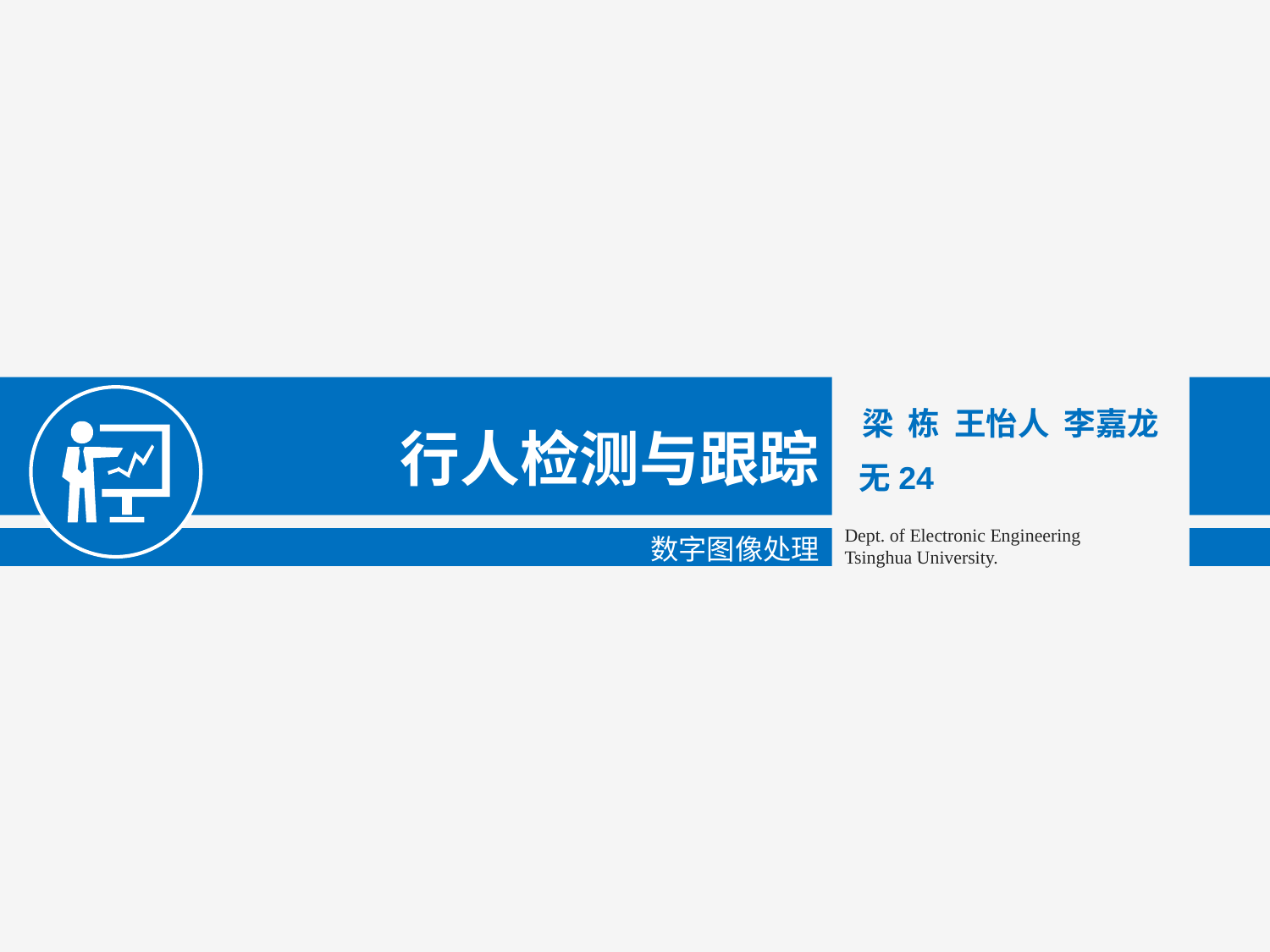

行人检测与跟踪
数字图像处理

梁  栋  王怡人  李嘉龙
 无24
Dept. of Electronic Engineering
Tsinghua University.